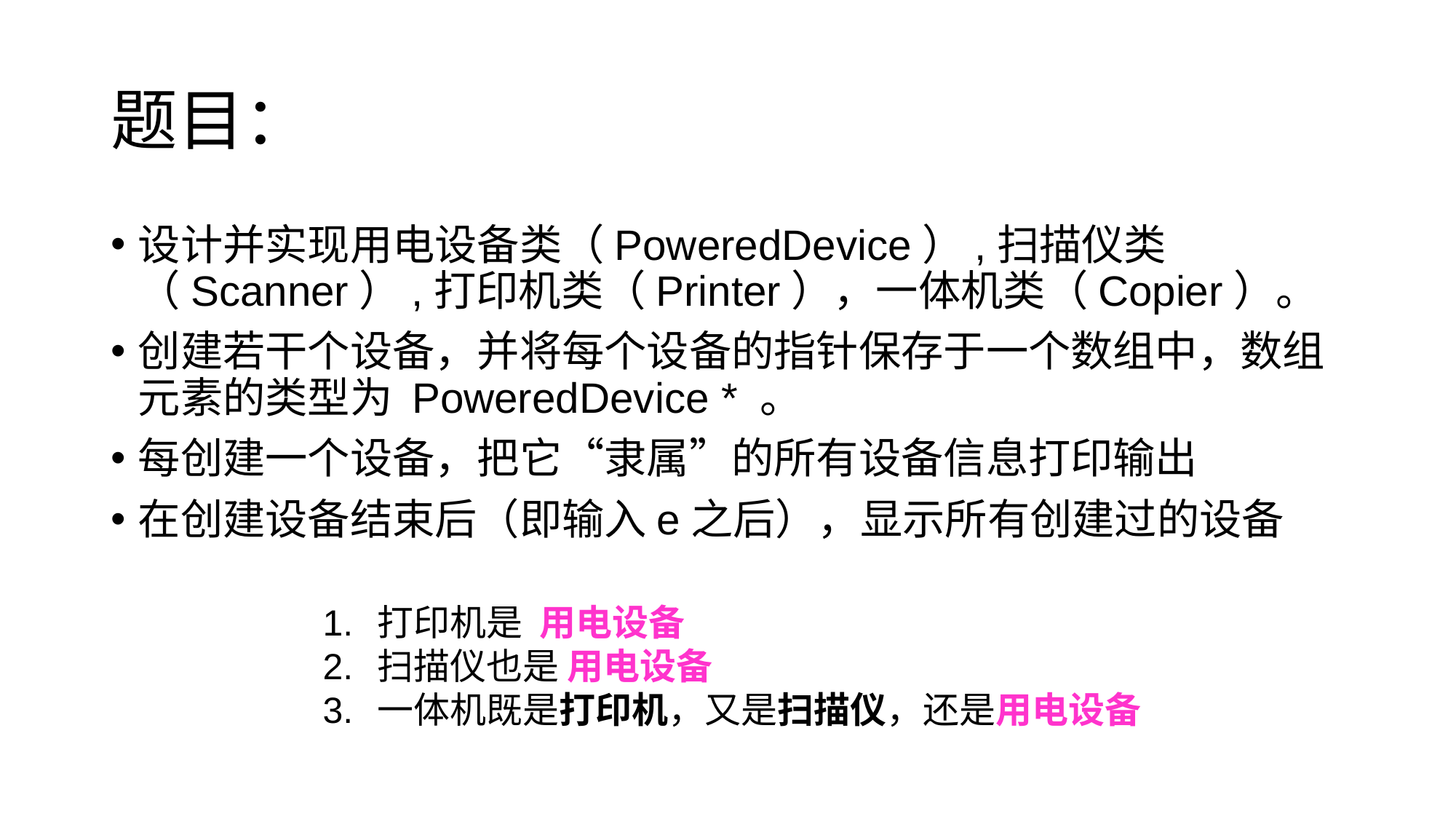

# 题目：
设计并实现用电设备类（PoweredDevice）,扫描仪类（Scanner）,打印机类（Printer），一体机类（Copier）。
创建若干个设备，并将每个设备的指针保存于一个数组中，数组元素的类型为 PoweredDevice * 。
每创建一个设备，把它“隶属”的所有设备信息打印输出
在创建设备结束后（即输入e之后），显示所有创建过的设备
打印机是  用电设备
扫描仪也是 用电设备
一体机既是打印机，又是扫描仪，还是用电设备